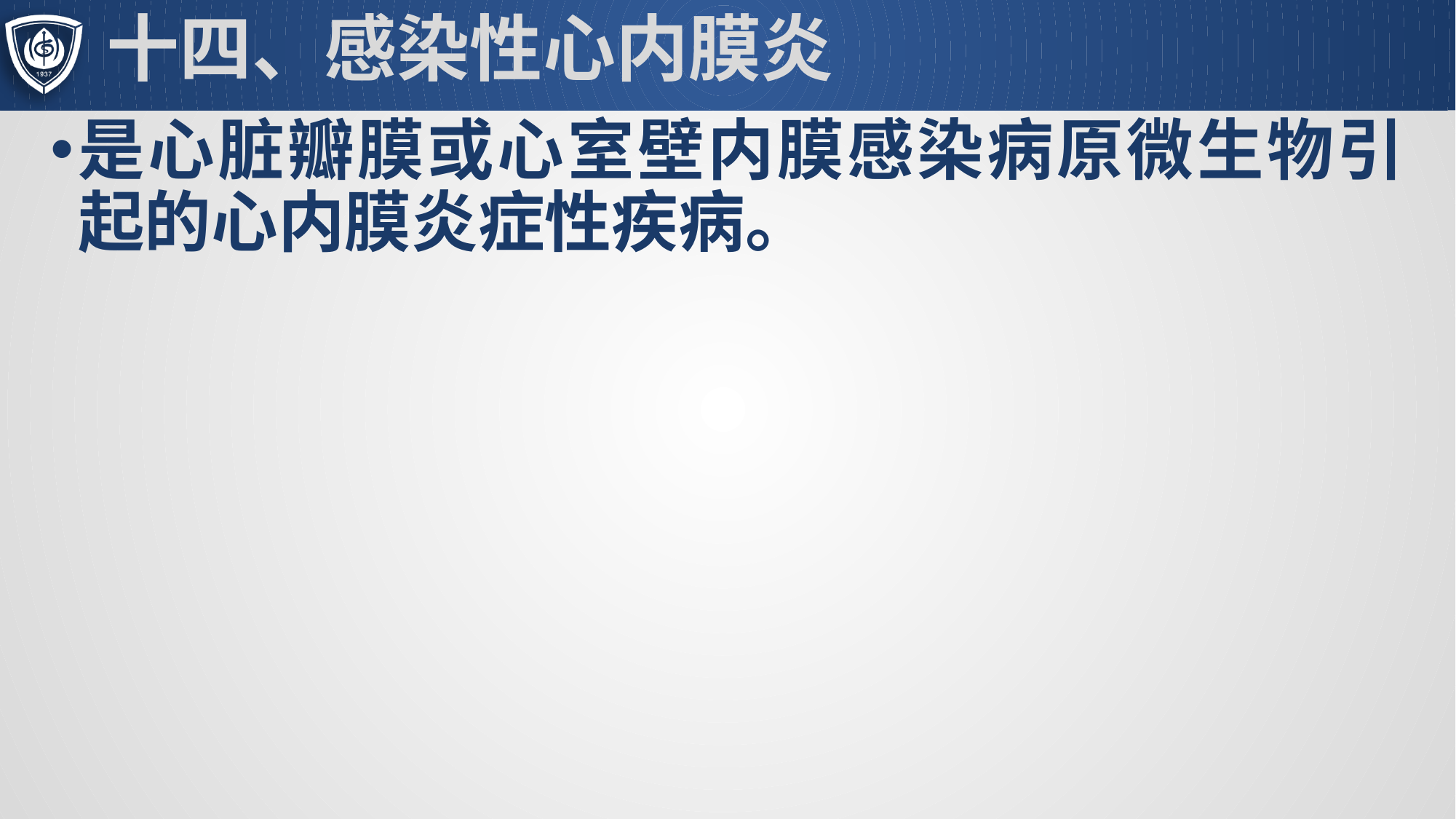

# 十四、感染性心内膜炎
是心脏瓣膜或心室壁内膜感染病原微生物引起的心内膜炎症性疾病。